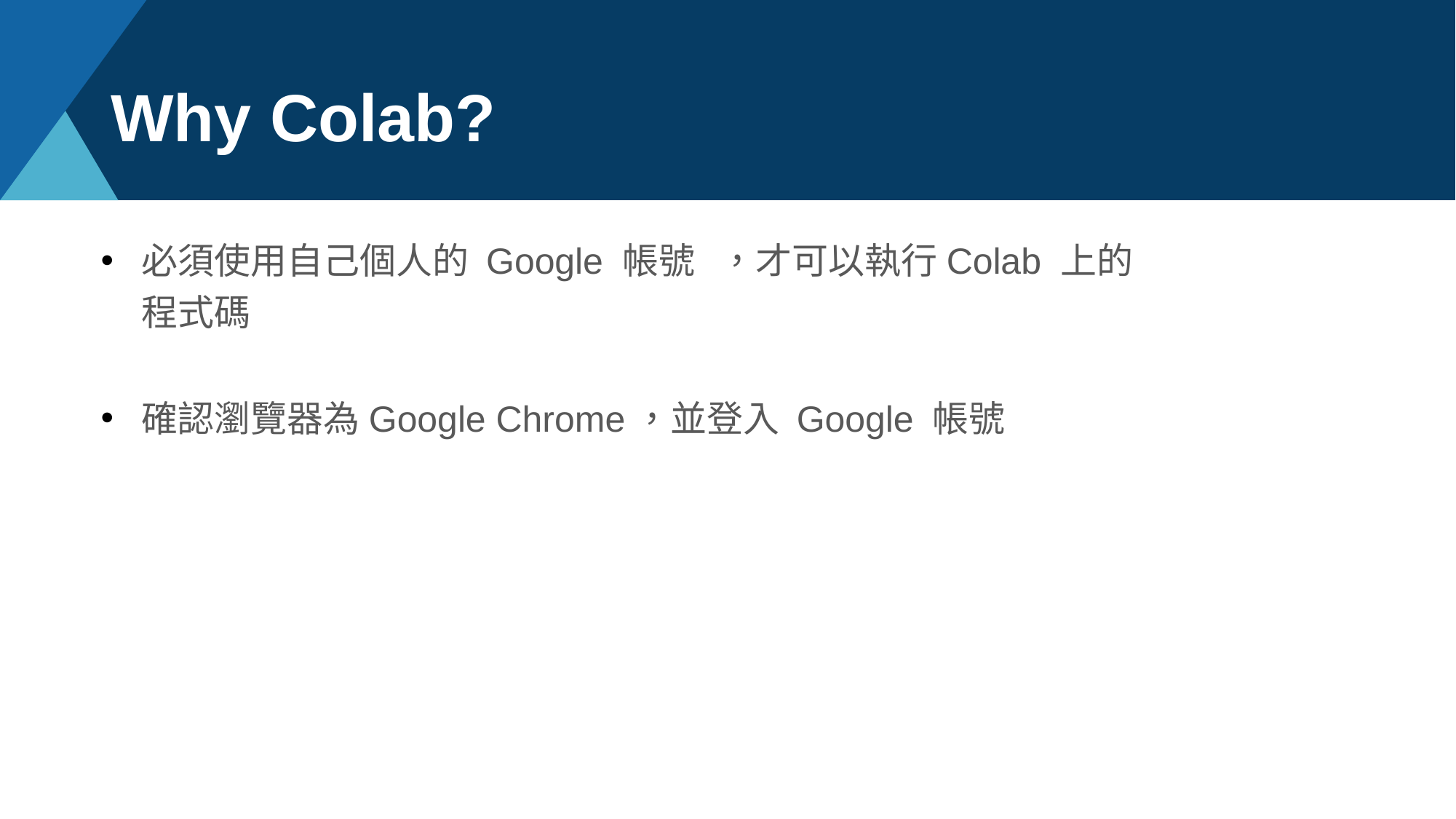

# Why Colab?
必須使用自己個人的 Google 帳號   ，才可以執行Colab 上的程式碼

確認瀏覽器為Google Chrome，並登入 Google 帳號